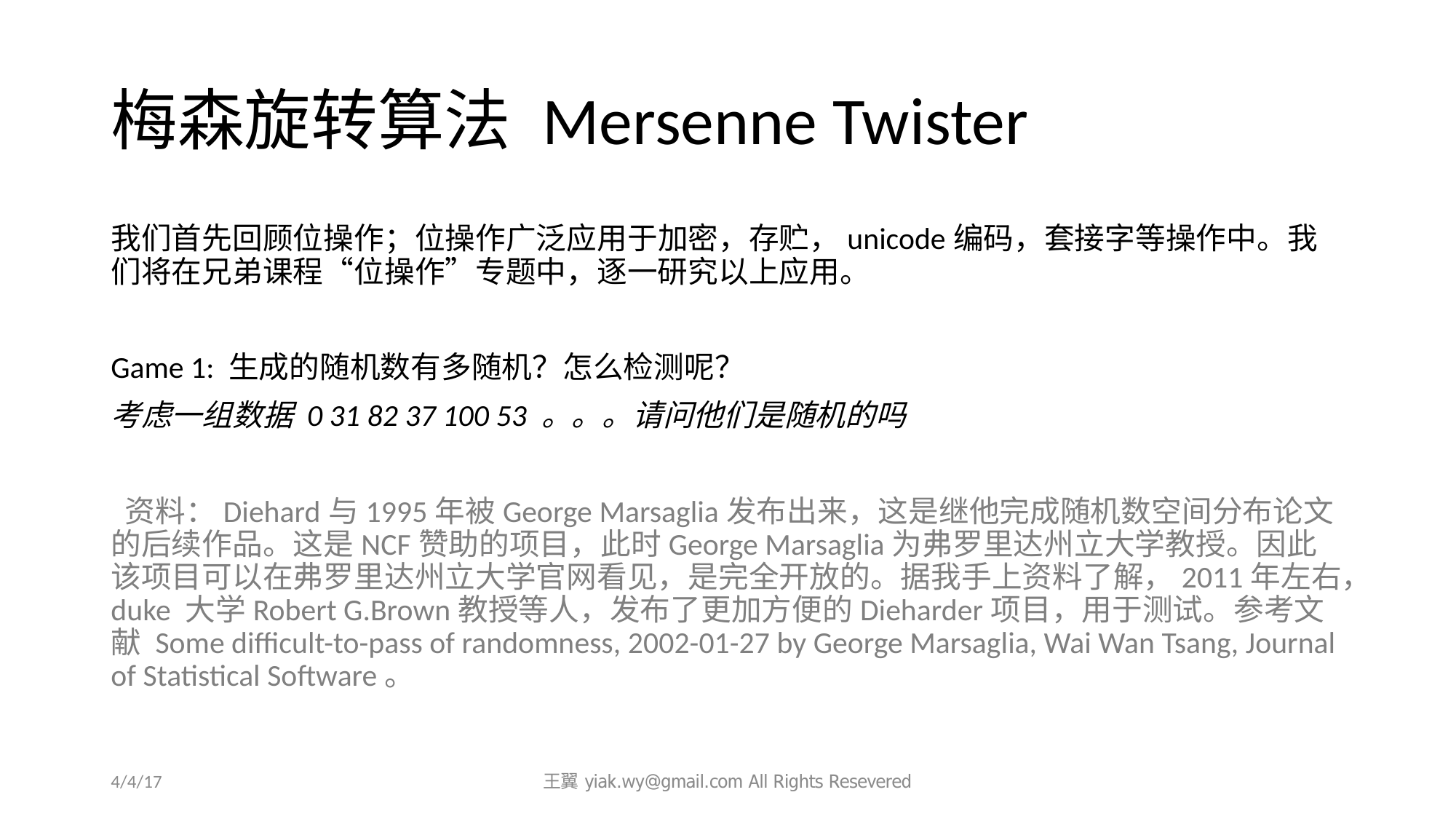

# 梅森旋转算法 Mersenne Twister
我们首先回顾位操作；位操作广泛应用于加密，存贮，unicode编码，套接字等操作中。我们将在兄弟课程“位操作”专题中，逐一研究以上应用。

Game 1: 生成的随机数有多随机？怎么检测呢？
考虑一组数据 0 31 82 37 100 53 。。。请问他们是随机的吗

 资料：Diehard与1995年被George Marsaglia发布出来，这是继他完成随机数空间分布论文的后续作品。这是NCF赞助的项目，此时George Marsaglia为弗罗里达州立大学教授。因此该项目可以在弗罗里达州立大学官网看见，是完全开放的。据我手上资料了解，2011年左右，duke 大学Robert G.Brown教授等人，发布了更加方便的Dieharder项目，用于测试。参考文献 Some difficult-to-pass of randomness, 2002-01-27 by George Marsaglia, Wai Wan Tsang, Journal of Statistical Software。

4/4/17
王翼 yiak.wy@gmail.com All Rights Resevered